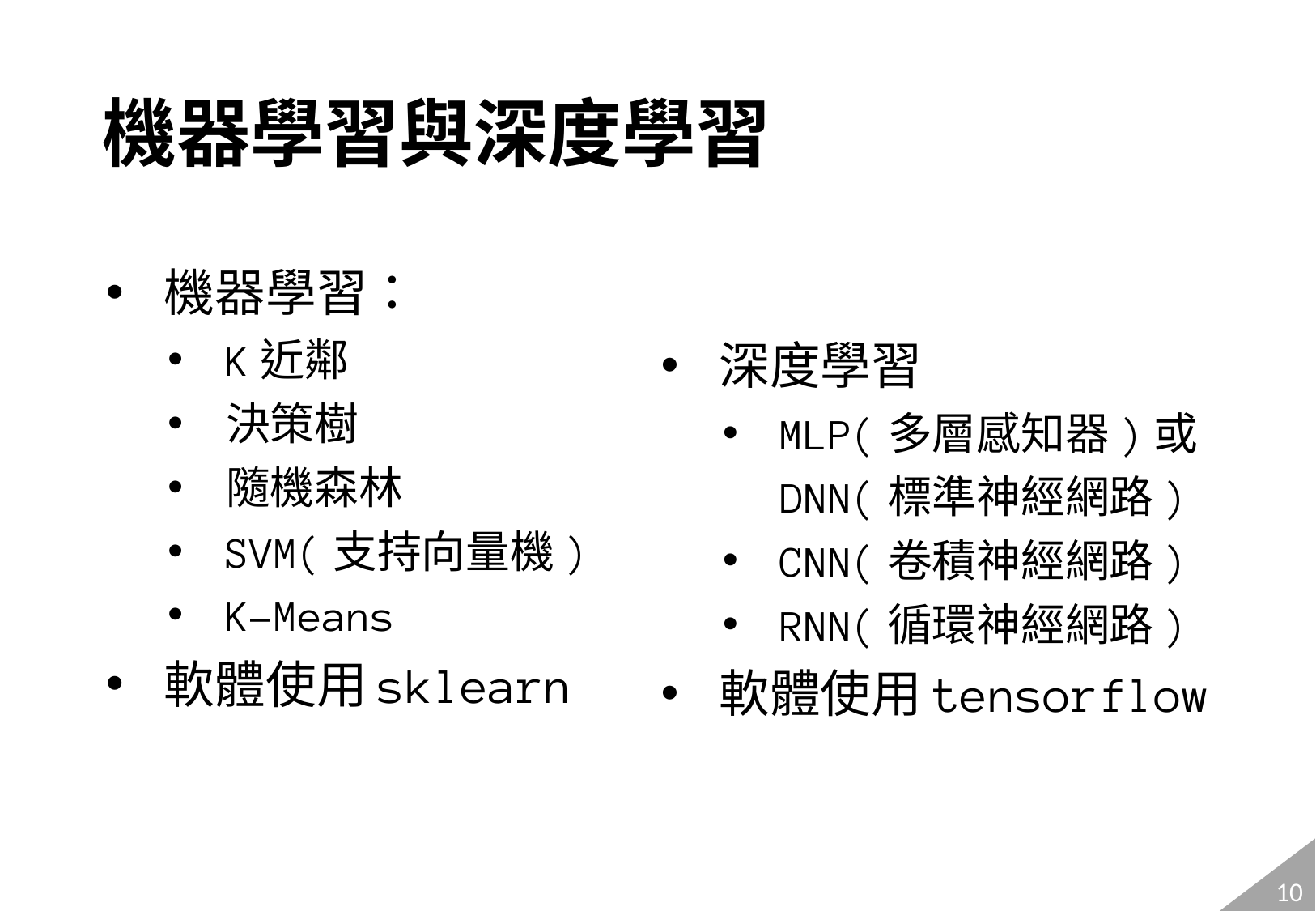

# 機器學習與深度學習
機器學習：
K近鄰
決策樹
隨機森林
SVM(支持向量機)
K-Means
軟體使用sklearn

深度學習
MLP(多層感知器)或DNN(標準神經網路)
CNN(卷積神經網路)
RNN(循環神經網路)
軟體使用tensorflow
10